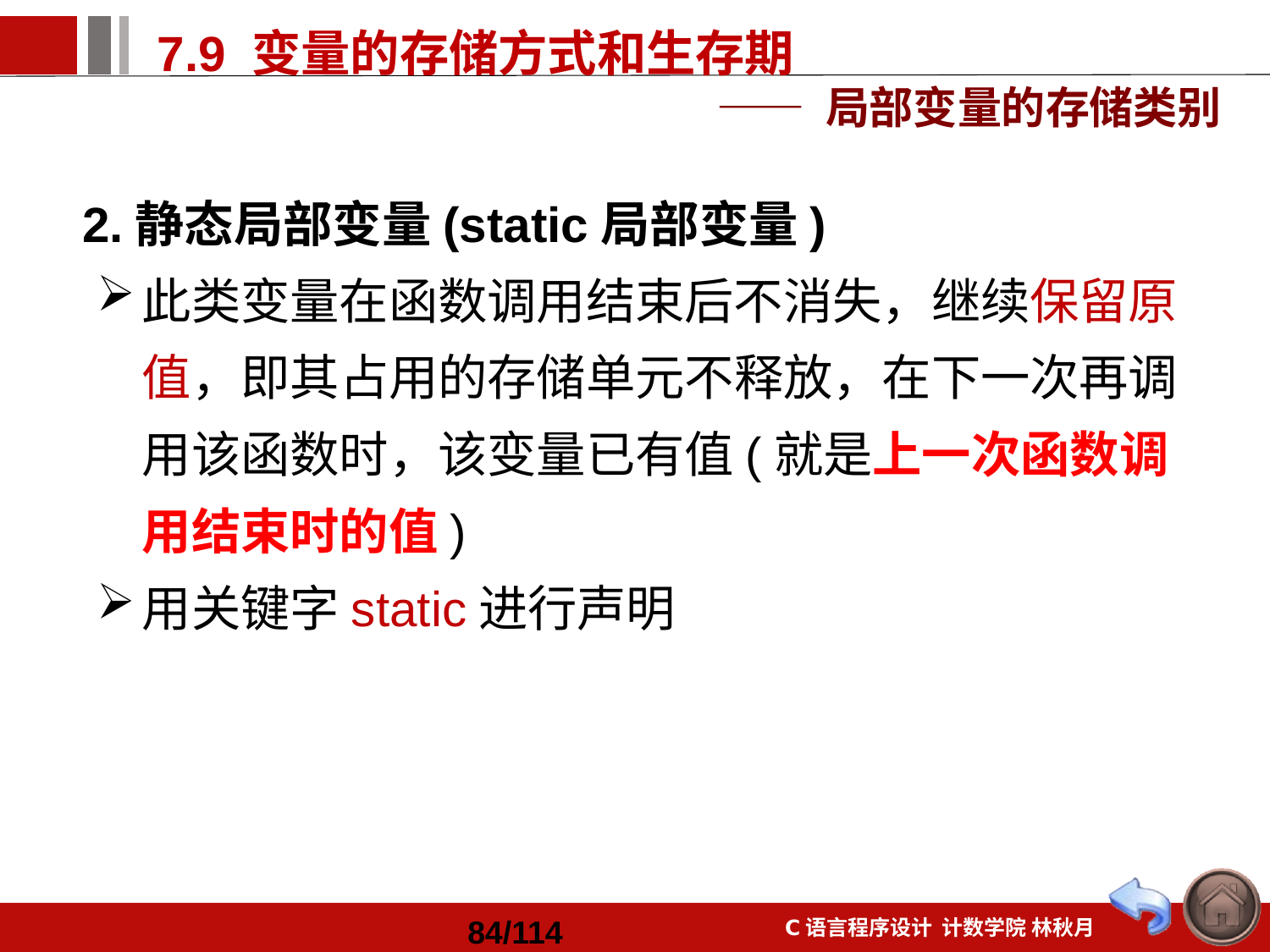

—— 局部变量的存储类别
2.静态局部变量(static局部变量)
此类变量在函数调用结束后不消失，继续保留原值，即其占用的存储单元不释放，在下一次再调用该函数时，该变量已有值(就是上一次函数调用结束时的值)
用关键字static进行声明